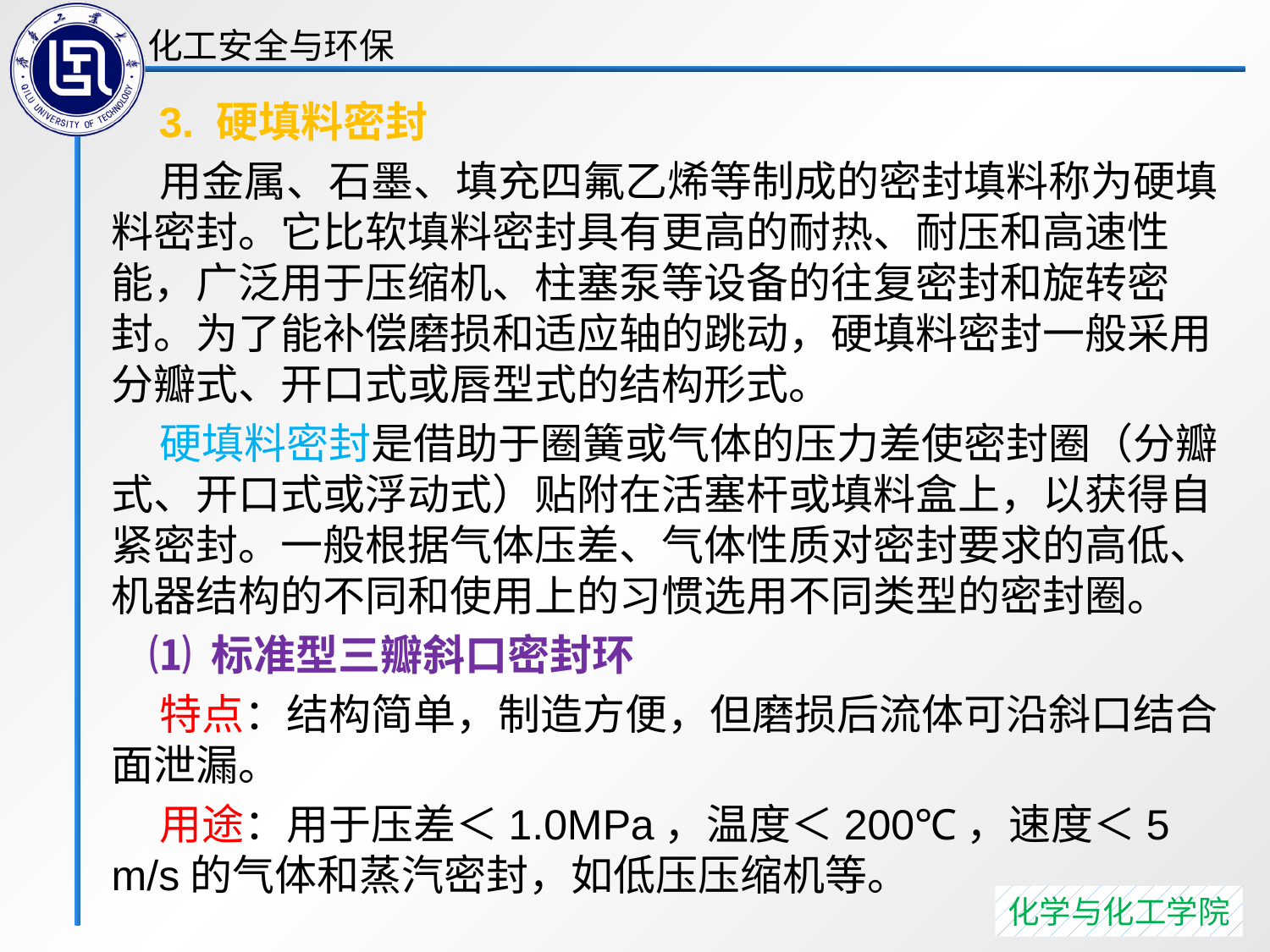

3. 硬填料密封
    用金属、石墨、填充四氟乙烯等制成的密封填料称为硬填料密封。它比软填料密封具有更高的耐热、耐压和高速性能，广泛用于压缩机、柱塞泵等设备的往复密封和旋转密封。为了能补偿磨损和适应轴的跳动，硬填料密封一般采用分瓣式、开口式或唇型式的结构形式。
    硬填料密封是借助于圈簧或气体的压力差使密封圈（分瓣式、开口式或浮动式）贴附在活塞杆或填料盒上，以获得自紧密封。一般根据气体压差、气体性质对密封要求的高低、机器结构的不同和使用上的习惯选用不同类型的密封圈。
    ⑴ 标准型三瓣斜口密封环
    特点：结构简单，制造方便，但磨损后流体可沿斜口结合面泄漏。
    用途：用于压差＜1.0MPa，温度＜200℃，速度＜5 m/s的气体和蒸汽密封，如低压压缩机等。